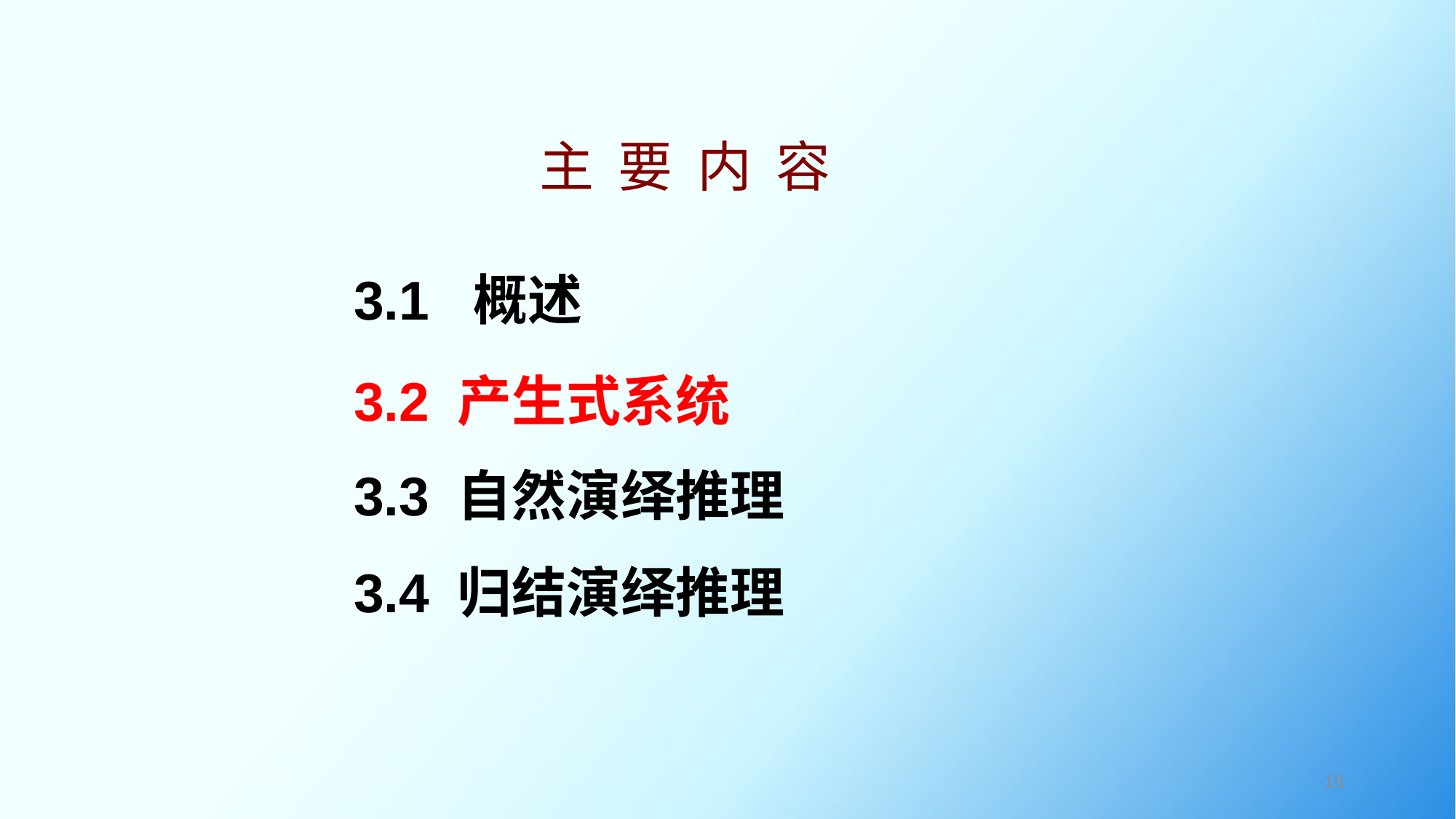

# 主  要  内  容
3.1  概述
3.2 产生式系统
3.3 自然演绎推理
3.4 归结演绎推理
16